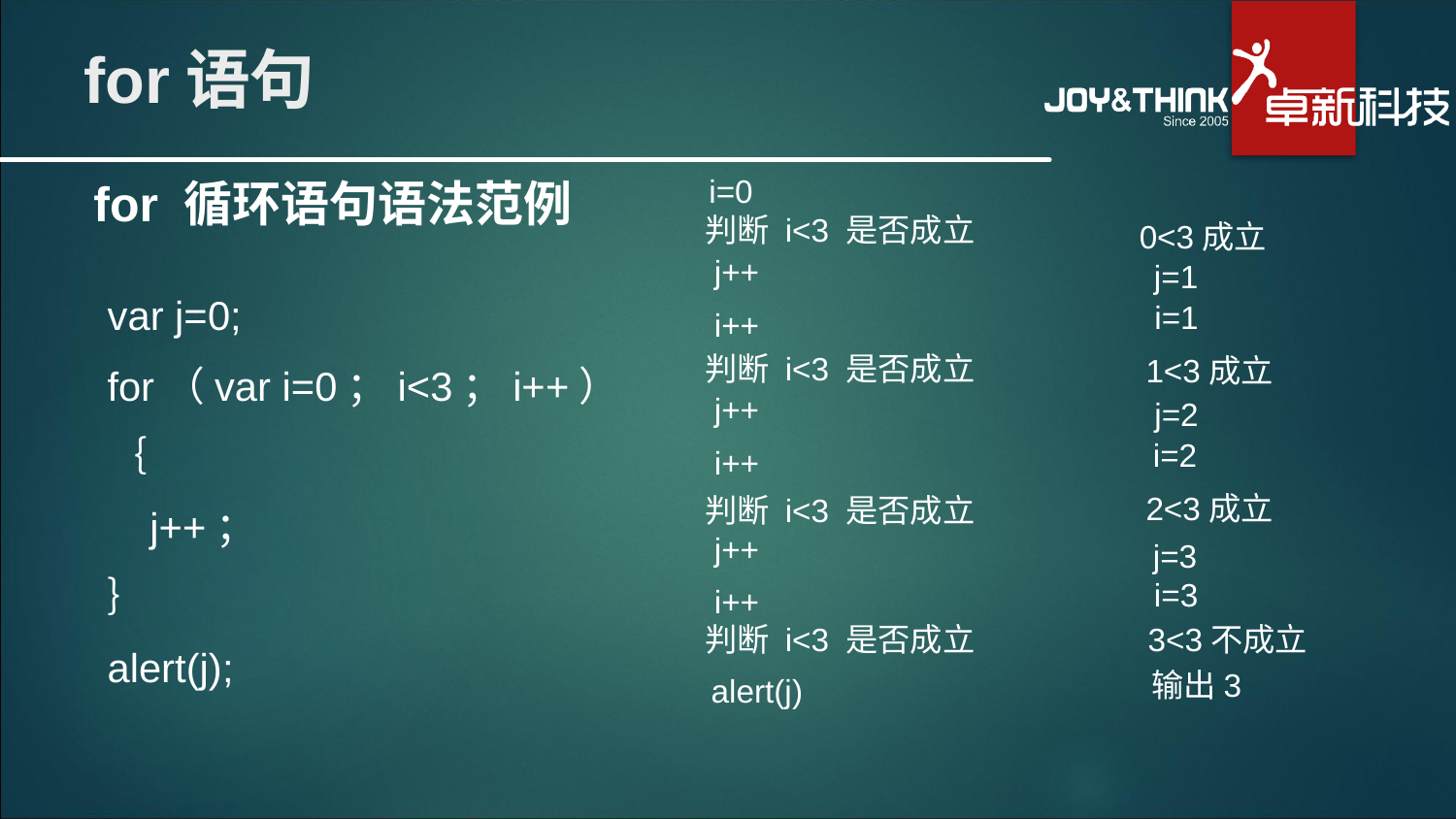

# for语句
for 循环语句语法范例
i=0
判断 i<3 是否成立
0<3成立
j++
j=1
var j=0;
for（var i=0；i<3；i++）
｛
	j++；
｝
alert(j);
i=1
i++
判断 i<3 是否成立
1<3成立
j++
j=2
i=2
i++
2<3成立
判断 i<3 是否成立
j++
j=3
i=3
i++
判断 i<3 是否成立
3<3不成立
输出3
alert(j)